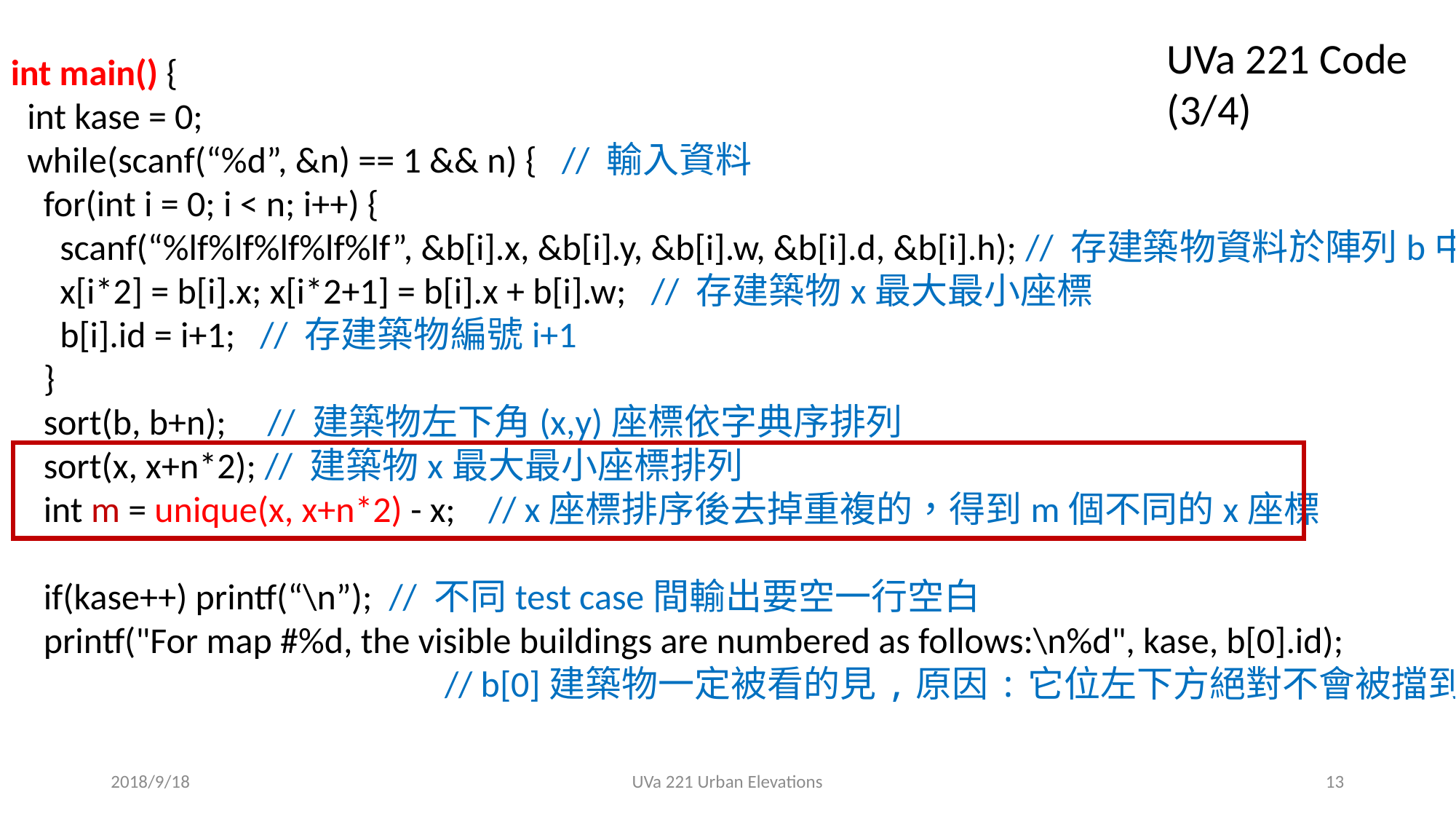

UVa 221 Code (3/4)
int main() {
  int kase = 0;
  while(scanf(“%d”, &n) == 1 && n) {   // 輸入資料
    for(int i = 0; i < n; i++) {
      scanf(“%lf%lf%lf%lf%lf”, &b[i].x, &b[i].y, &b[i].w, &b[i].d, &b[i].h); // 存建築物資料於陣列b中
      x[i*2] = b[i].x; x[i*2+1] = b[i].x + b[i].w;   // 存建築物x最大最小座標
      b[i].id = i+1;   // 存建築物編號i+1
    }
    sort(b, b+n);     // 建築物左下角(x,y)座標依字典序排列
    sort(x, x+n*2); // 建築物x最大最小座標排列
    int m = unique(x, x+n*2) - x;    // x座標排序後去掉重複的，得到m個不同的x座標

    if(kase++) printf(“\n”);  // 不同test case間輸出要空一行空白
    printf("For map #%d, the visible buildings are numbered as follows:\n%d", kase, b[0].id);
                                                     // b[0]建築物一定被看的見,原因:它位左下方絕對不會被擋到

2018/9/18
UVa 221 Urban Elevations
13